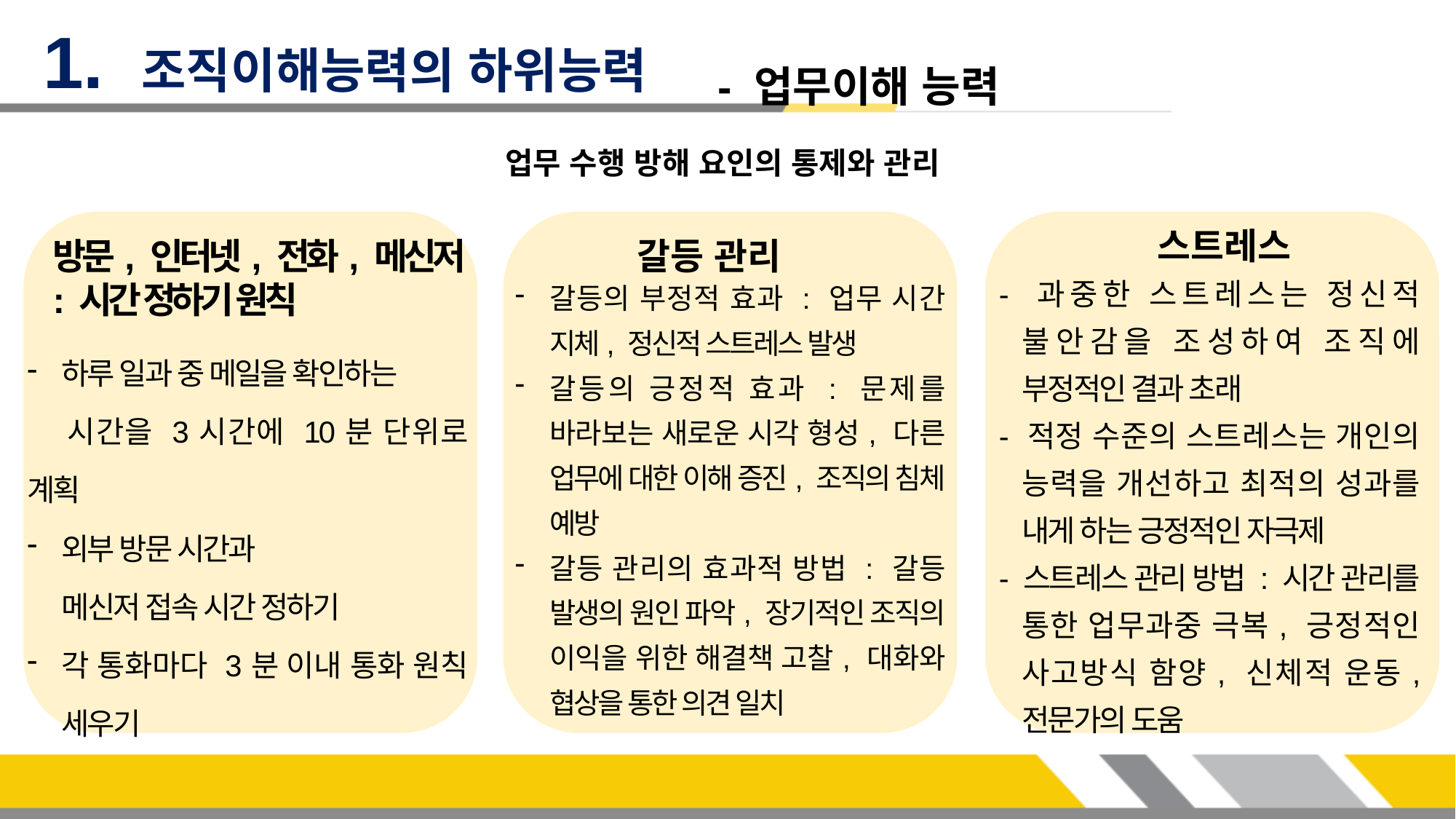

1. 조직이해능력의 하위능력
- 업무이해 능력
업무 수행 방해 요인의 통제와 관리
방문, 인터넷, 전화, 메신저
: 시간 정하기 원칙
갈등 관리

스트레스
- 과중한 스트레스는 정신적 불안감을 조성하여 조직에 부정적인 결과 초래
- 적정 수준의 스트레스는 개인의 능력을 개선하고 최적의 성과를 내게 하는 긍정적인 자극제
- 스트레스 관리 방법 : 시간 관리를 통한 업무과중 극복, 긍정적인 사고방식 함양, 신체적 운동, 전문가의 도움
갈등의 부정적 효과 : 업무 시간 지체, 정신적 스트레스 발생
갈등의 긍정적 효과 : 문제를 바라보는 새로운 시각 형성, 다른 업무에 대한 이해 증진, 조직의 침체 예방
갈등 관리의 효과적 방법 : 갈등 발생의 원인 파악, 장기적인 조직의 이익을 위한 해결책 고찰, 대화와 협상을 통한 의견 일치
하루 일과 중 메일을 확인하는
   시간을 3시간에 10분 단위로 계획
외부 방문 시간과
    메신저 접속 시간 정하기
각 통화마다 3분 이내 통화 원칙 세우기